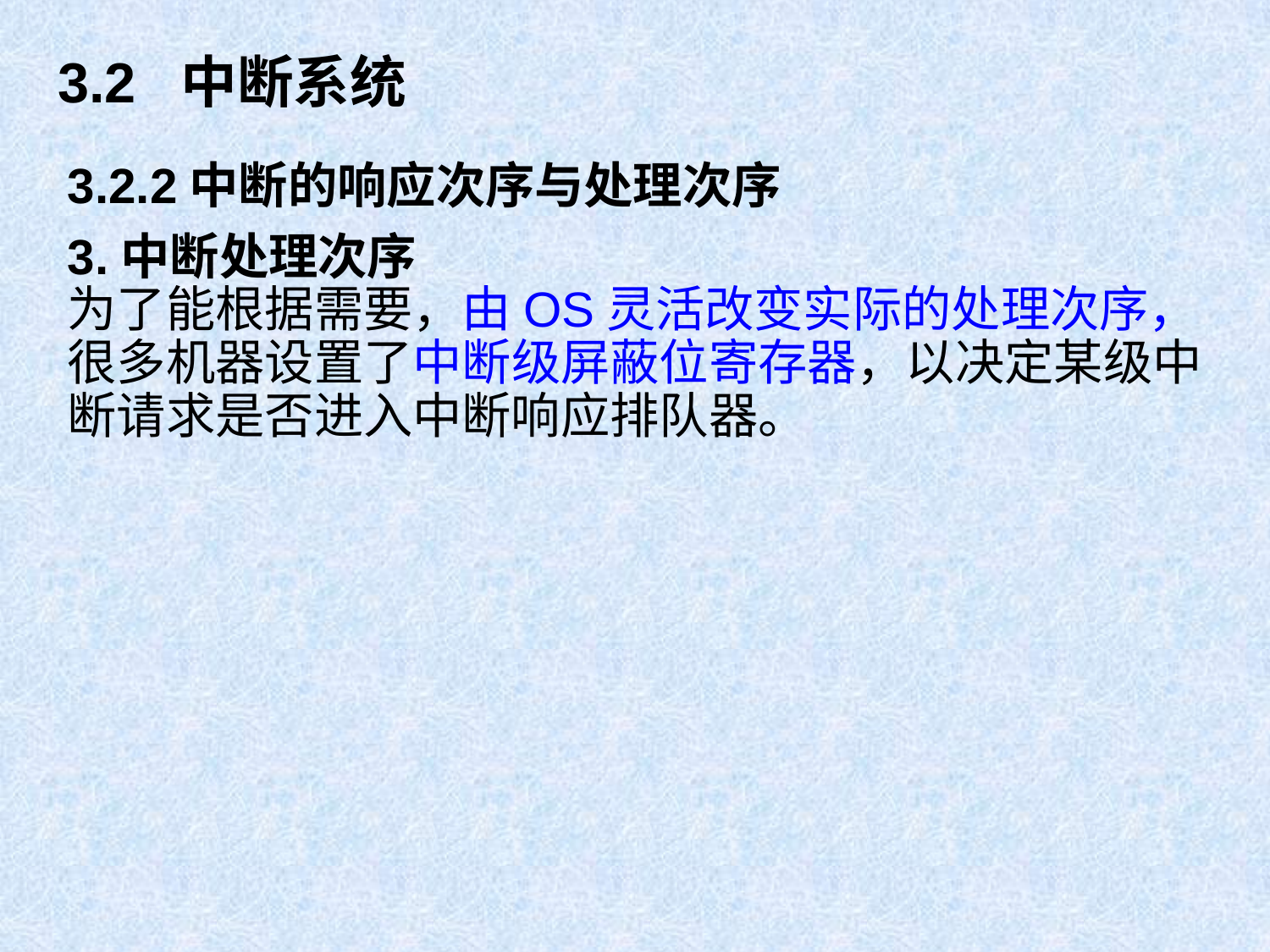

# 3.2  中断系统
3.2.2中断的响应次序与处理次序
3.中断处理次序
为了能根据需要，由OS灵活改变实际的处理次序，很多机器设置了中断级屏蔽位寄存器，以决定某级中断请求是否进入中断响应排队器。